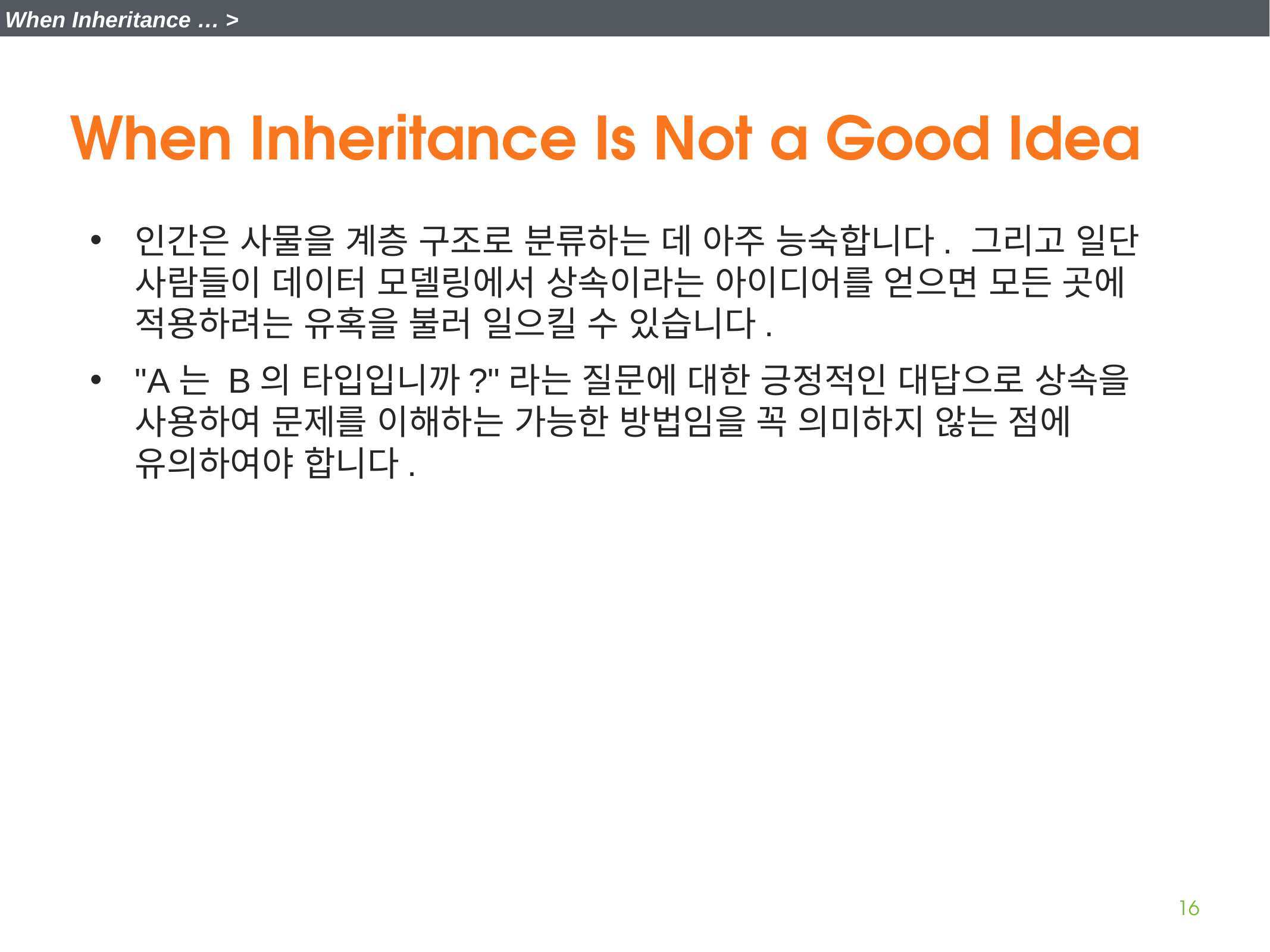

When Inheritance … >
# When Inheritance Is Not a Good Idea
인간은 사물을 계층 구조로 분류하는 데 아주 능숙합니다. 그리고 일단 사람들이 데이터 모델링에서 상속이라는 아이디어를 얻으면 모든 곳에 적용하려는 유혹을 불러 일으킬 수 있습니다.
"A는 B의 타입입니까?"라는 질문에 대한 긍정적인 대답으로 상속을 사용하여 문제를 이해하는 가능한 방법임을 꼭 의미하지 않는 점에 유의하여야 합니다.
16